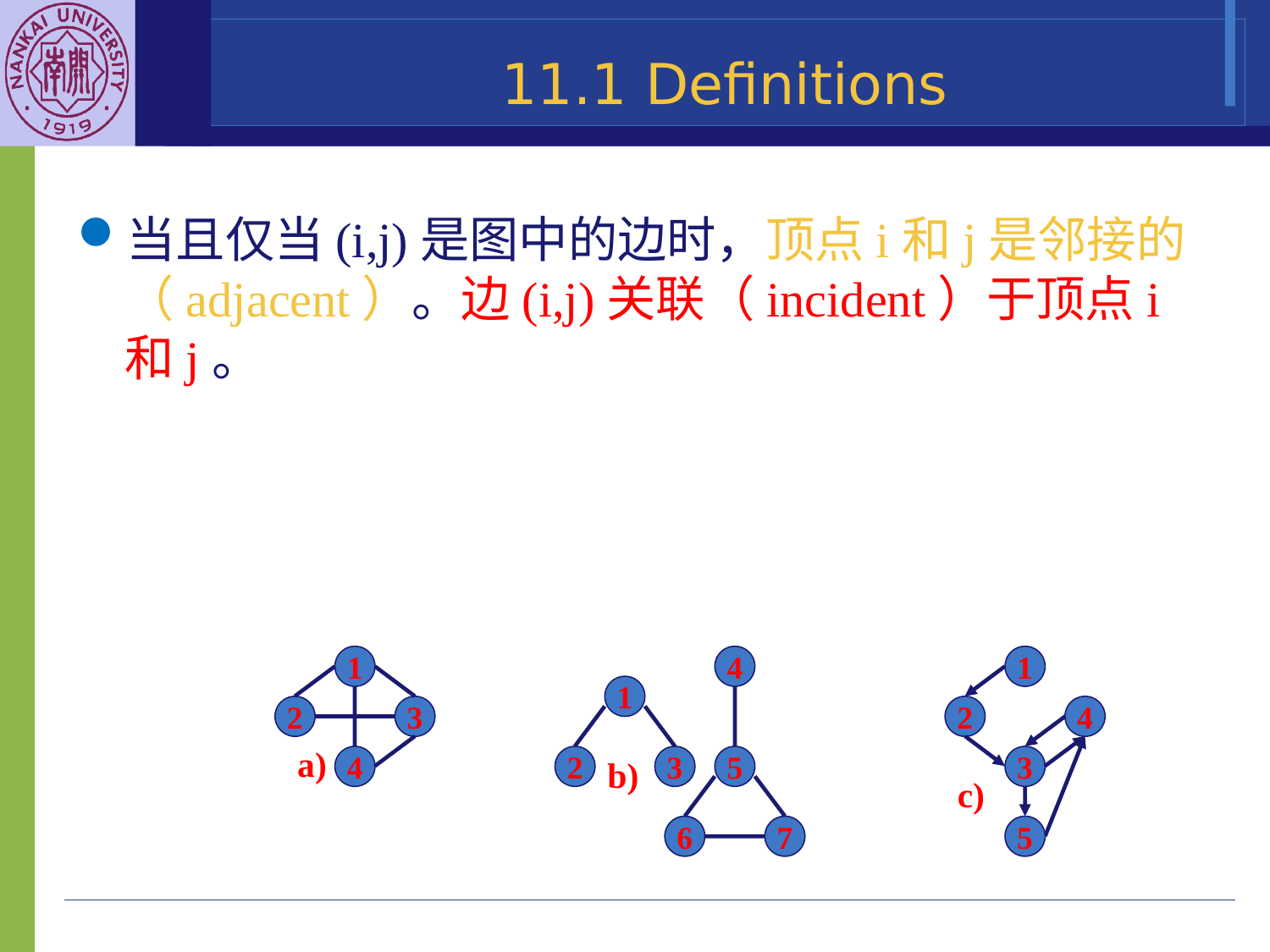

11.1 Definitions
当且仅当(i,j)是图中的边时，顶点i和j是邻接的（adjacent）。边(i,j)关联（incident）于顶点i和j。
1
4
1

1

2
3
2
4

a)

4
2
b)
3
5
3
c)

6
7
5

4